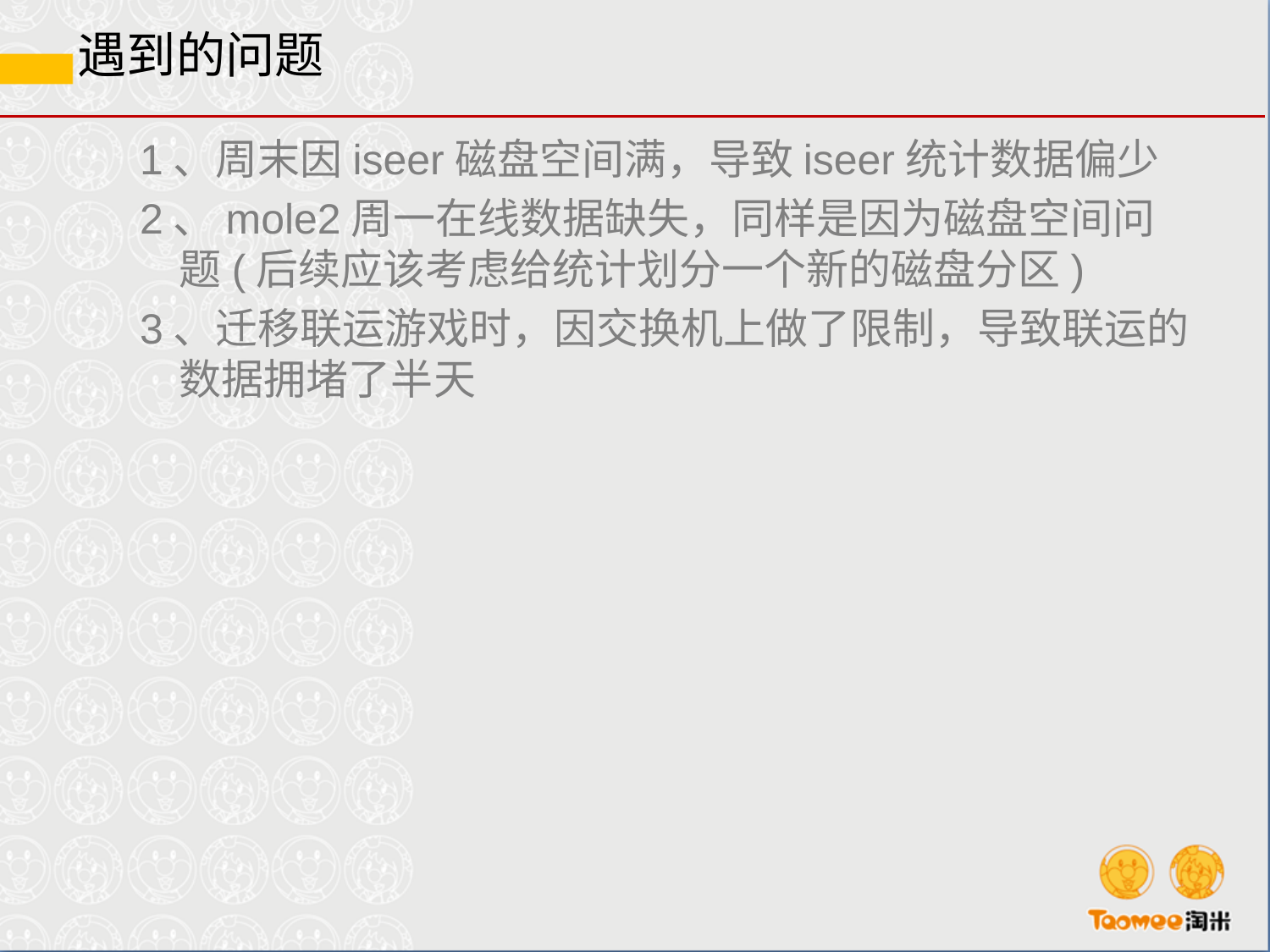

# 遇到的问题
1、周末因iseer磁盘空间满，导致iseer统计数据偏少
2、mole2周一在线数据缺失，同样是因为磁盘空间问题(后续应该考虑给统计划分一个新的磁盘分区)
3、迁移联运游戏时，因交换机上做了限制，导致联运的数据拥堵了半天